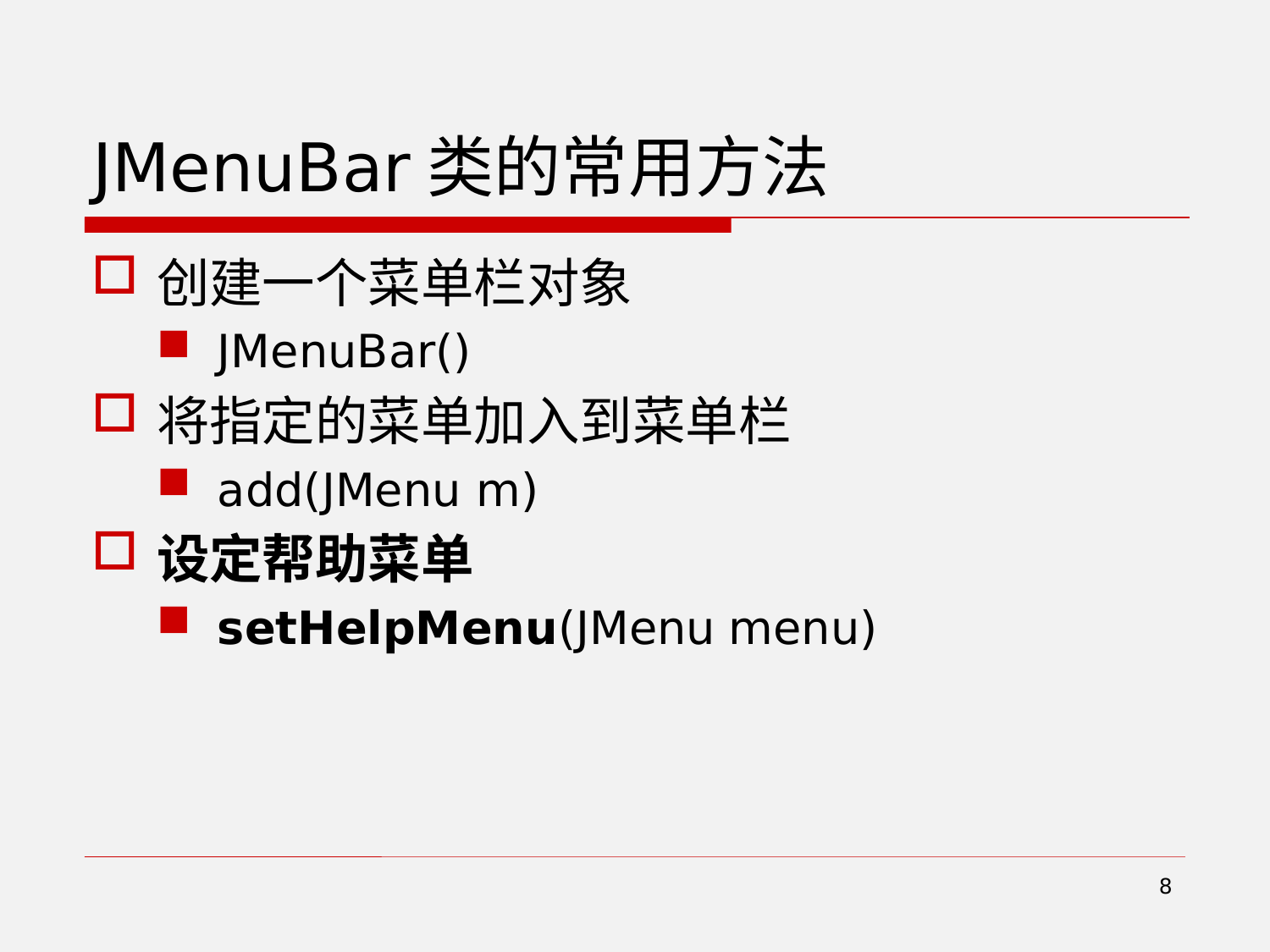

# JMenuBar类的常用方法
创建一个菜单栏对象
JMenuBar()
将指定的菜单加入到菜单栏
add(JMenu m)
设定帮助菜单
setHelpMenu(JMenu menu)
8